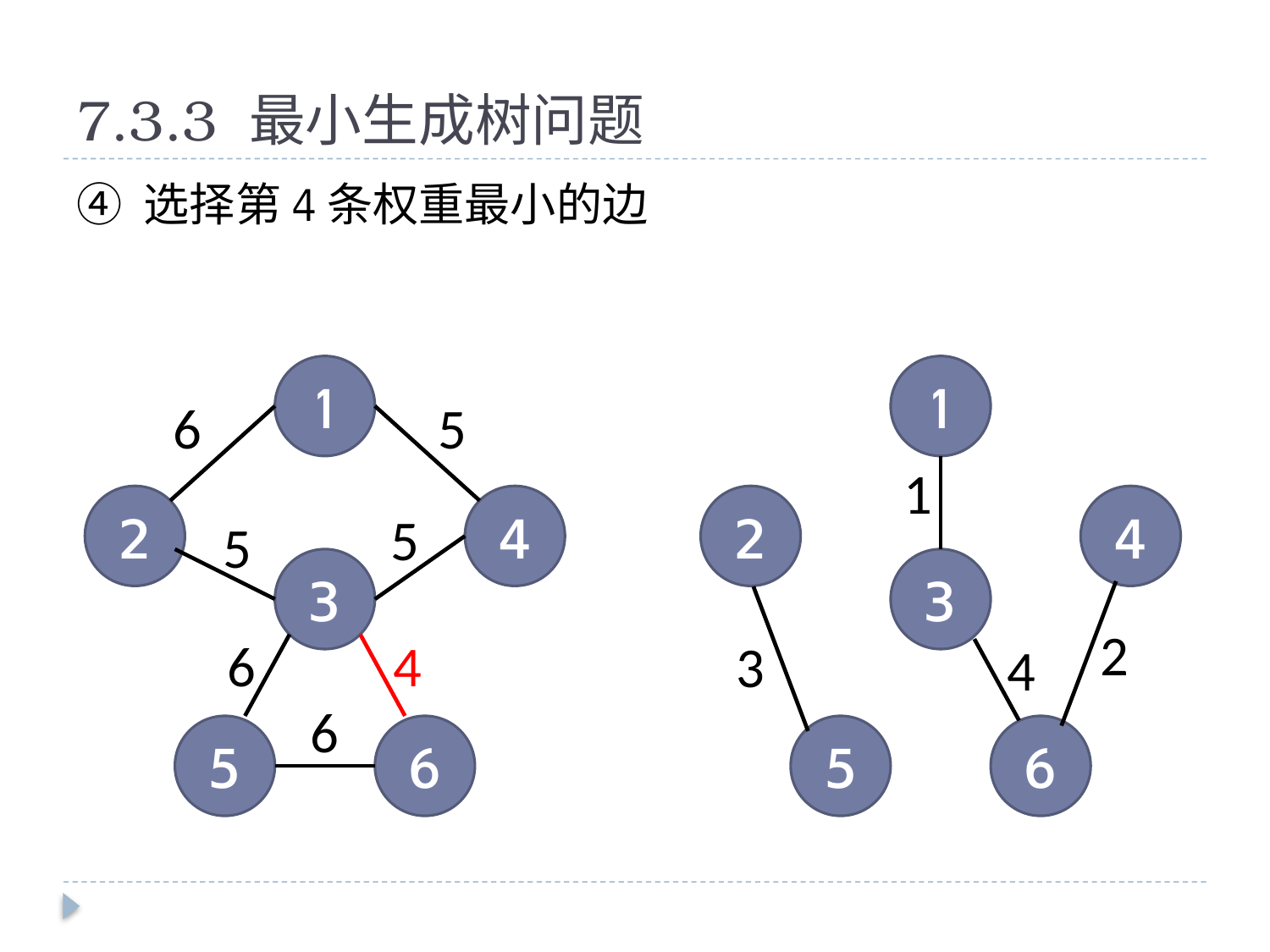

# 7.3.3 最小生成树问题
④ 选择第4条权重最小的边
1
6
5
2
4
5
5
3
6
4
6
5
6
1
1
2
4
3
5
6
2
3
4